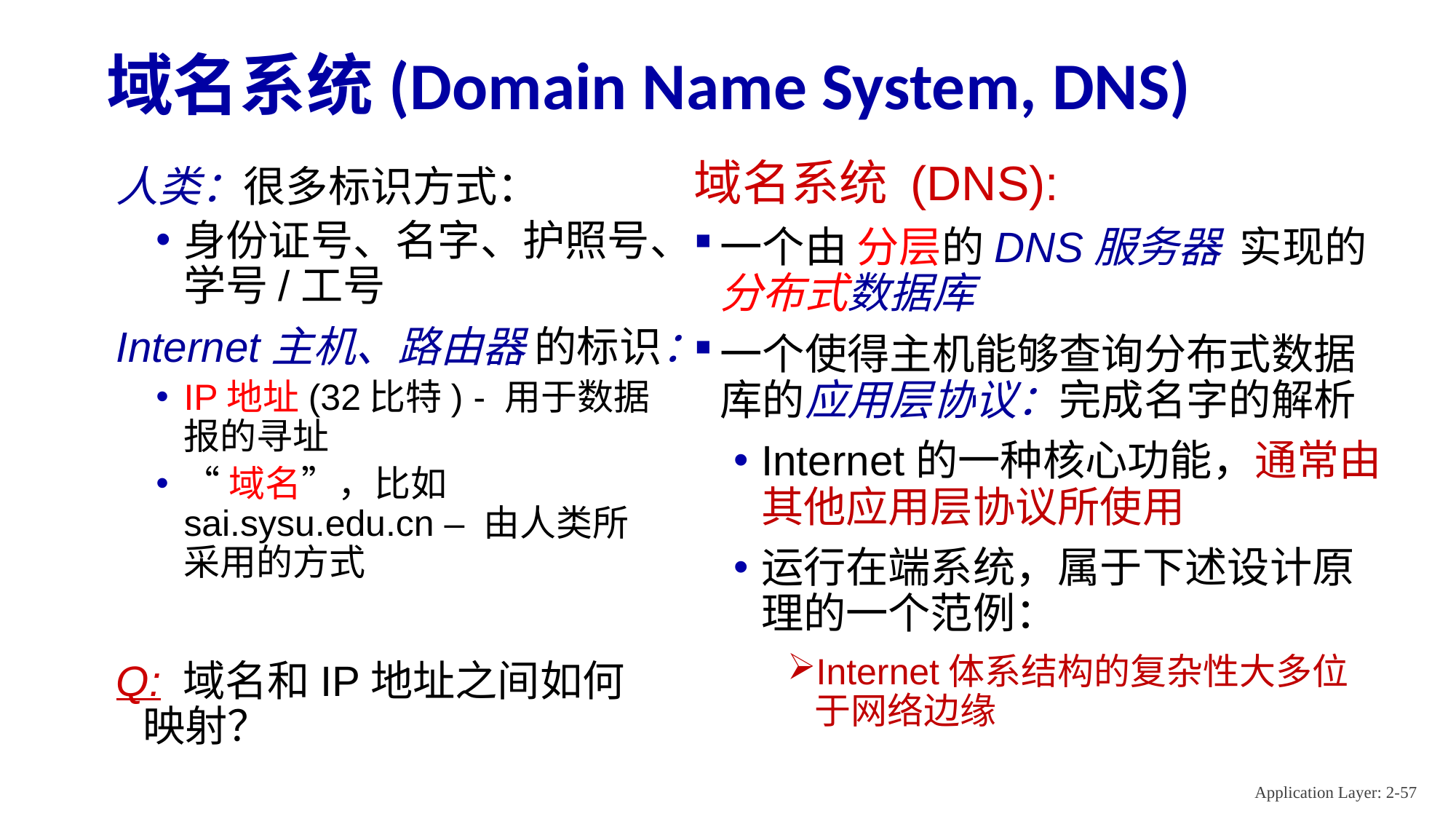

# 域名系统(Domain Name System, DNS)
域名系统 (DNS):
一个由 分层的DNS服务器  实现的 分布式数据库
一个使得主机能够查询分布式数据库的应用层协议：完成名字的解析
Internet的一种核心功能，通常由其他应用层协议所使用
运行在端系统，属于下述设计原理的一个范例：
Internet体系结构的复杂性大多位于网络边缘
人类：很多标识方式：
身份证号、名字、护照号、学号/工号
Internet主机、路由器 的标识：
IP地址(32比特) - 用于数据报的寻址
“域名”，比如 sai.sysu.edu.cn – 由人类所采用的方式

Q: 域名和IP地址之间如何映射？
Application Layer: 2-57